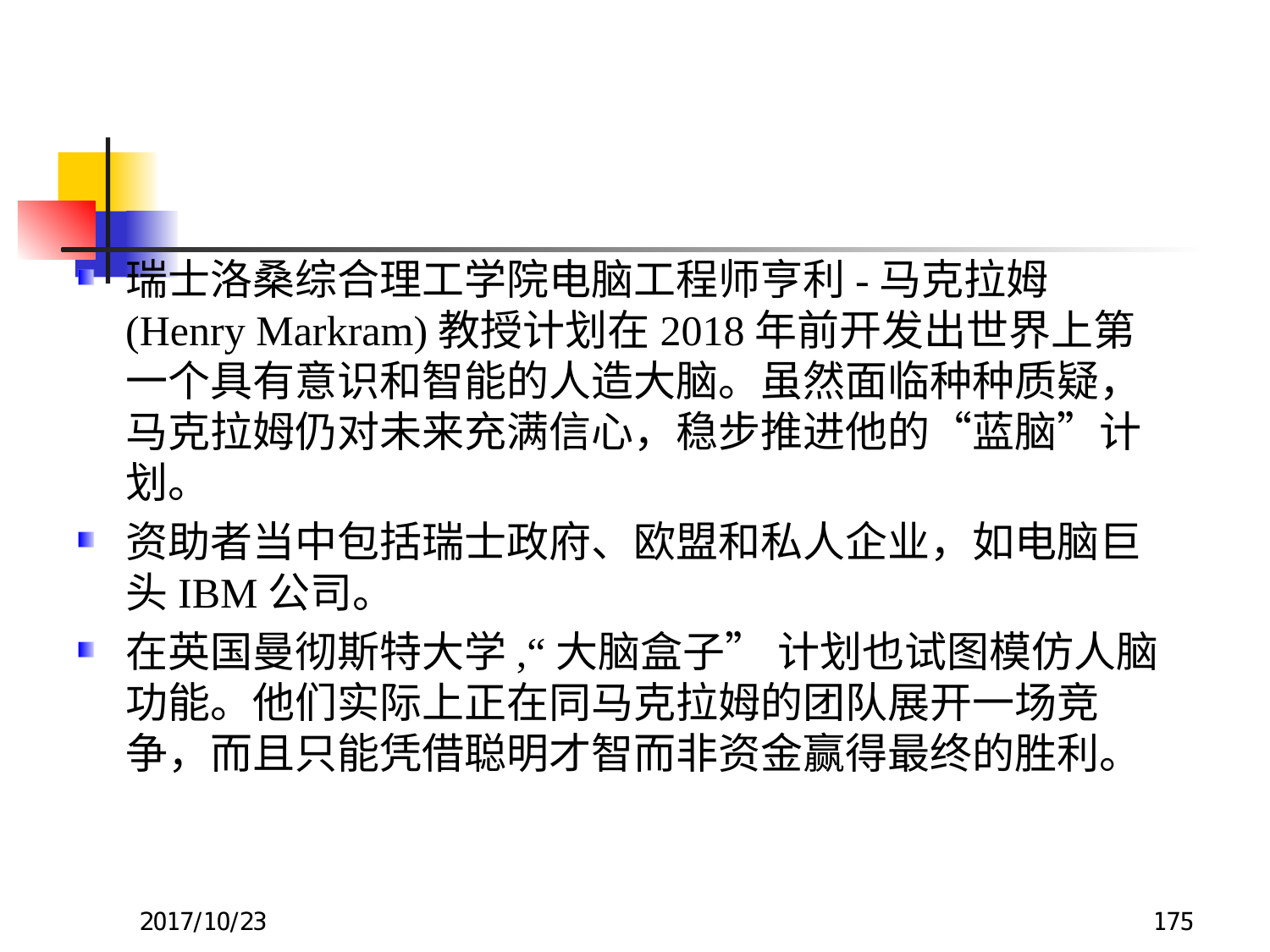

#
瑞士洛桑综合理工学院电脑工程师亨利-马克拉姆(Henry Markram)教授计划在2018年前开发出世界上第一个具有意识和智能的人造大脑。虽然面临种种质疑，马克拉姆仍对未来充满信心，稳步推进他的“蓝脑”计划。
资助者当中包括瑞士政府、欧盟和私人企业，如电脑巨头IBM公司。
在英国曼彻斯特大学,“大脑盒子” 计划也试图模仿人脑功能。他们实际上正在同马克拉姆的团队展开一场竞争，而且只能凭借聪明才智而非资金赢得最终的胜利。
2017/10/23
175